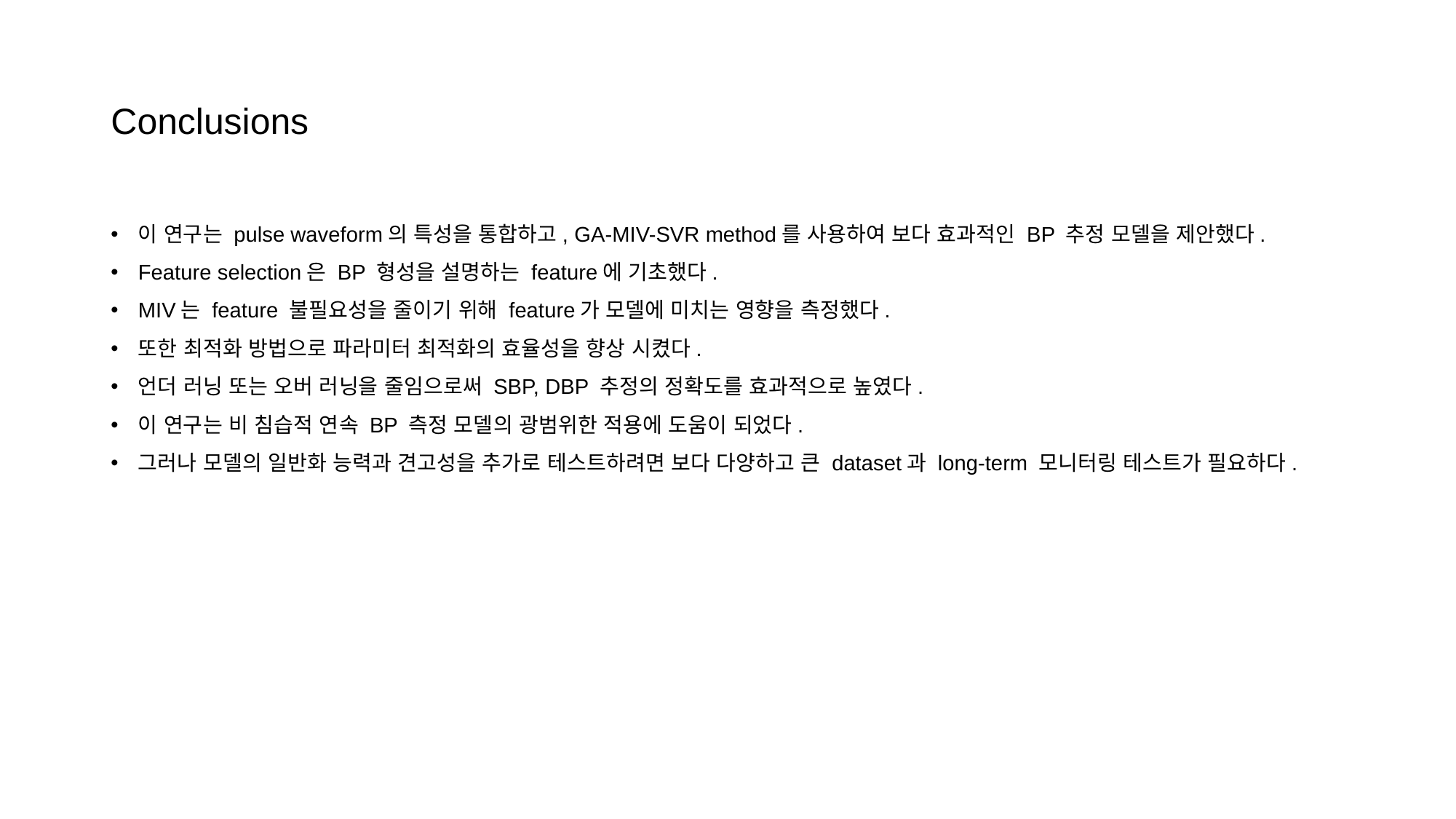

# Conclusions
이 연구는 pulse waveform의 특성을 통합하고, GA-MIV-SVR method를 사용하여 보다 효과적인 BP 추정 모델을 제안했다.
Feature selection은 BP 형성을 설명하는 feature에 기초했다.
MIV는 feature 불필요성을 줄이기 위해 feature가 모델에 미치는 영향을 측정했다.
또한 최적화 방법으로 파라미터 최적화의 효율성을 향상 시켰다.
언더 러닝 또는 오버 러닝을 줄임으로써 SBP, DBP 추정의 정확도를 효과적으로 높였다.
이 연구는 비 침습적 연속 BP 측정 모델의 광범위한 적용에 도움이 되었다.
그러나 모델의 일반화 능력과 견고성을 추가로 테스트하려면 보다 다양하고 큰 dataset과 long-term 모니터링 테스트가 필요하다.